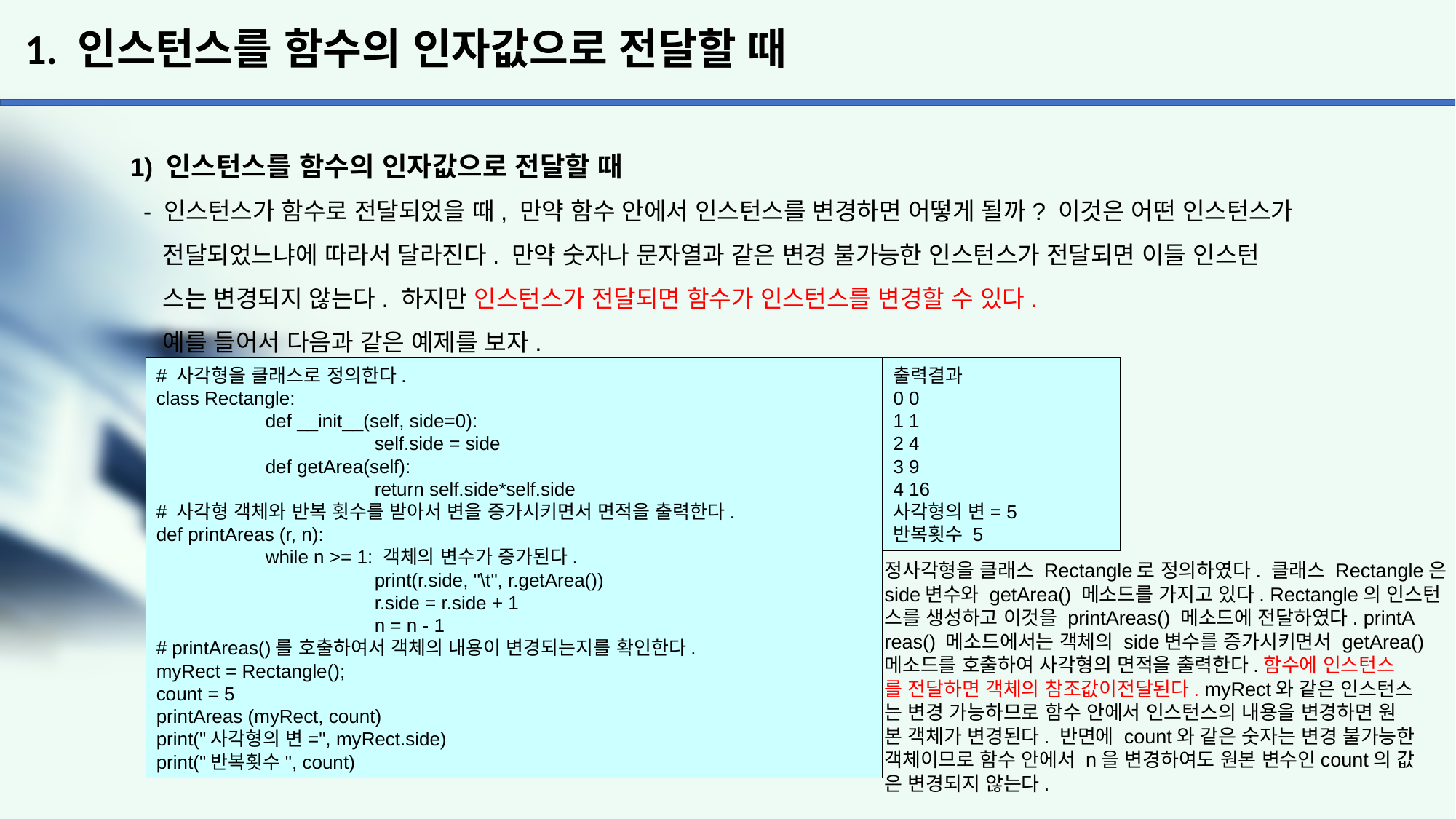

# 1. 인스턴스를 함수의 인자값으로 전달할 때
1) 인스턴스를 함수의 인자값으로 전달할 때
  - 인스턴스가 함수로 전달되었을 때, 만약 함수 안에서 인스턴스를 변경하면 어떻게 될까? 이것은 어떤 인스턴스가
    전달되었느냐에 따라서 달라진다. 만약 숫자나 문자열과 같은 변경 불가능한 인스턴스가 전달되면 이들 인스턴
    스는 변경되지 않는다. 하지만 인스턴스가 전달되면 함수가 인스턴스를 변경할 수 있다.
    예를 들어서 다음과 같은 예제를 보자.
# 사각형을 클래스로 정의한다.
class Rectangle:
	def __init__(self, side=0):
		self.side = side
	def getArea(self):
		return self.side*self.side
# 사각형 객체와 반복 횟수를 받아서 변을 증가시키면서 면적을 출력한다.
def printAreas (r, n):
	while n >= 1: 객체의 변수가 증가된다.
		print(r.side, "\t", r.getArea())
		r.side = r.side + 1
		n = n - 1
# printAreas()를 호출하여서 객체의 내용이 변경되는지를 확인한다.
myRect = Rectangle();
count = 5
printAreas (myRect, count)
print("사각형의 변=", myRect.side)
print("반복횟수", count)
출력결과
0 0
1 1
2 4
3 9
4 16
사각형의 변= 5
반복횟수 5
정사각형을 클래스 Rectangle로 정의하였다. 클래스 Rectangle은 side변수와 getArea() 메소드를 가지고 있다. Rectangle의 인스턴
스를 생성하고 이것을 printAreas() 메소드에 전달하였다. printA
reas() 메소드에서는 객체의 side변수를 증가시키면서 getArea() 메소드를 호출하여 사각형의 면적을 출력한다.함수에 인스턴스
를 전달하면 객체의 참조값이전달된다. myRect와 같은 인스턴스
는 변경 가능하므로 함수 안에서 인스턴스의 내용을 변경하면 원
본 객체가 변경된다. 반면에 count와 같은 숫자는 변경 불가능한 객체이므로 함수 안에서 n을 변경하여도 원본 변수인count의 값
은 변경되지 않는다.